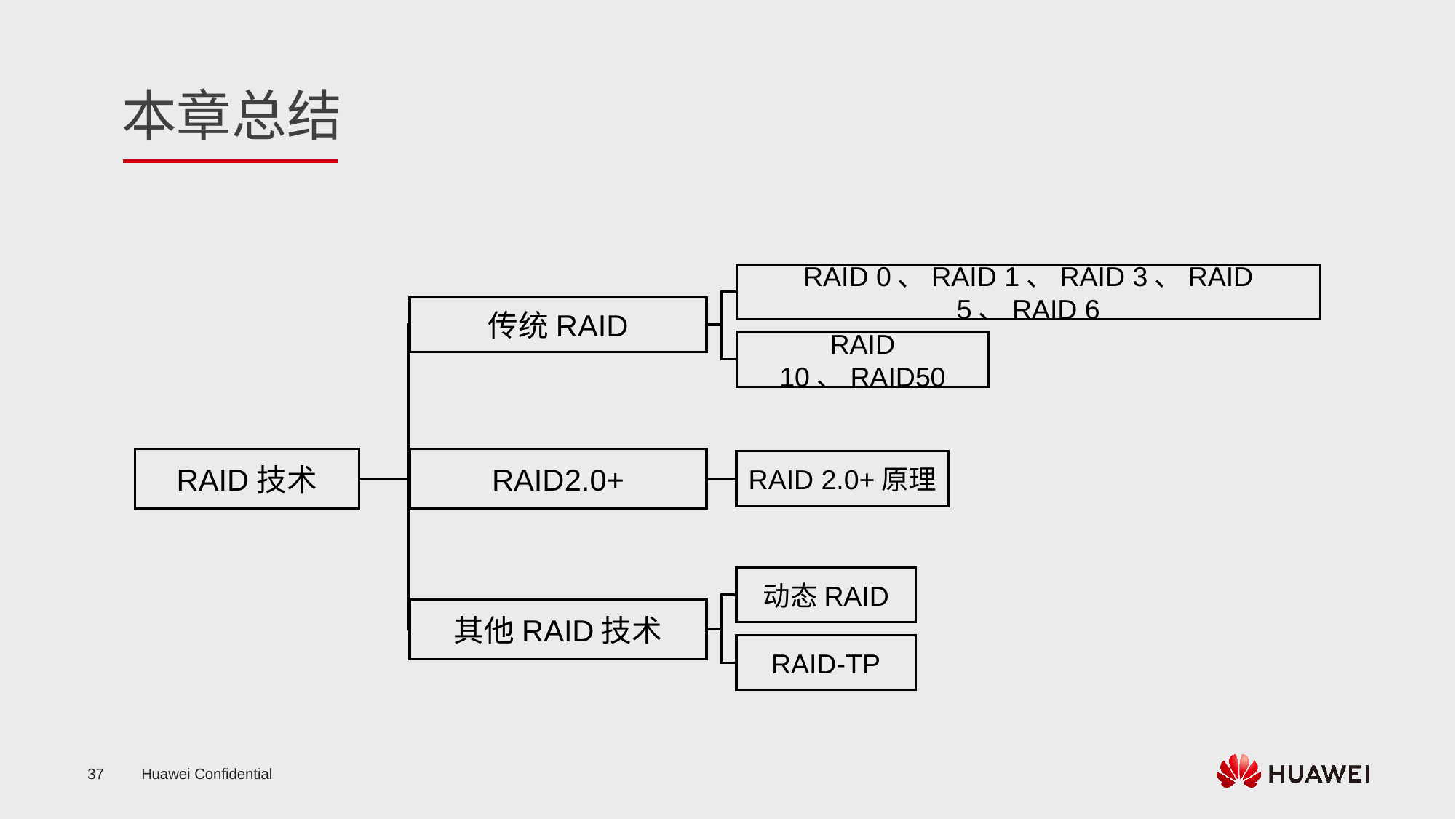

RAID 0、RAID 1、RAID 3、RAID 5、RAID 6
传统RAID
RAID 10、RAID50
RAID技术
RAID2.0+
RAID 2.0+原理
动态RAID
其他RAID技术
RAID-TP